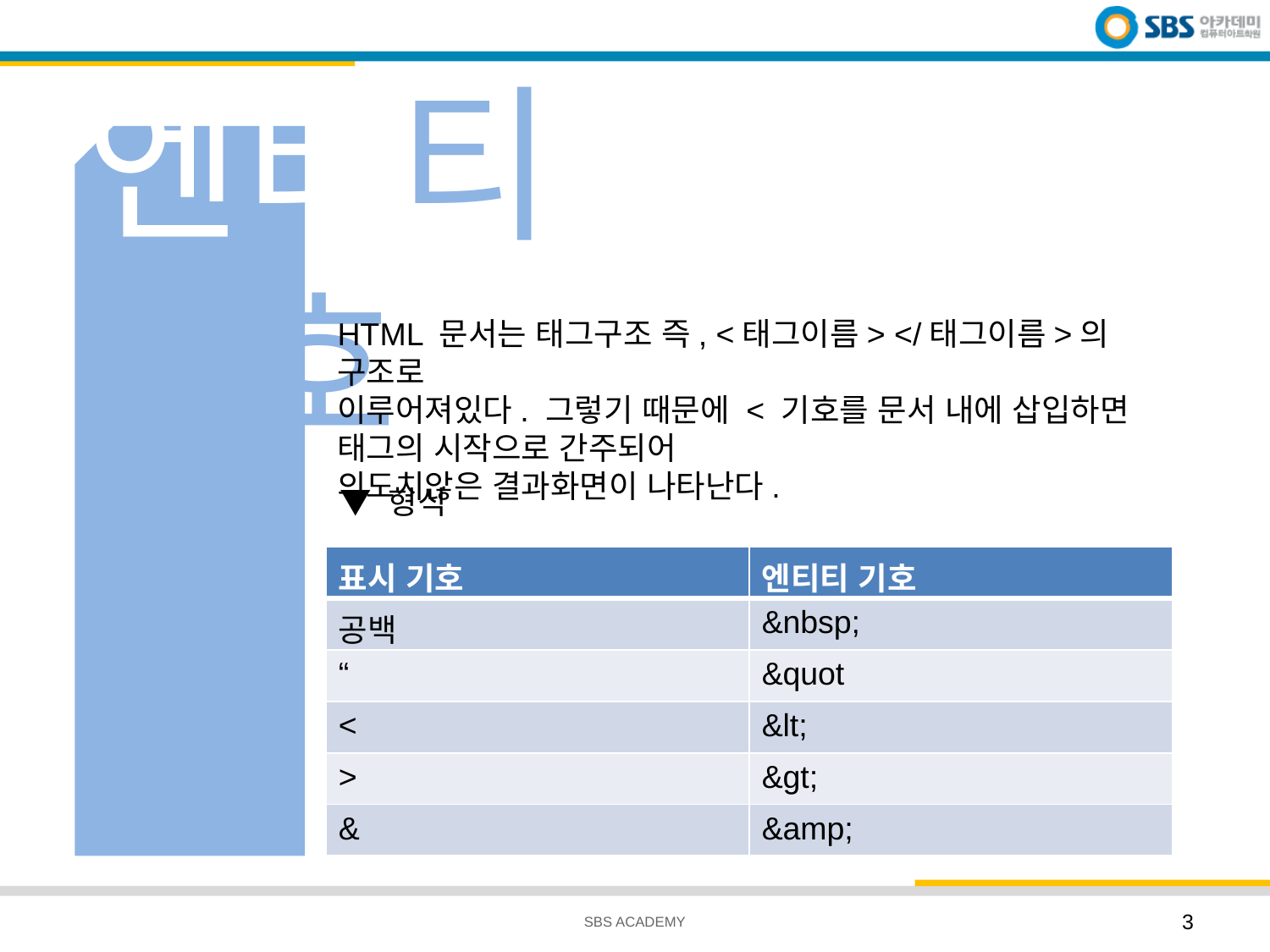

# 엔티티 기호
HTML 문서는 태그구조 즉, <태그이름> </태그이름>의 구조로
이루어져있다. 그렇기 때문에 < 기호를 문서 내에 삽입하면 태그의 시작으로 간주되어
의도치않은 결과화면이 나타난다.
▼ 형식
| 표시 기호 | 엔티티 기호 |
| --- | --- |
| 공백 | &nbsp; |
| “ | &quot |
| < | &lt; |
| > | &gt; |
| & | &amp; |
SBS ACADEMY
3